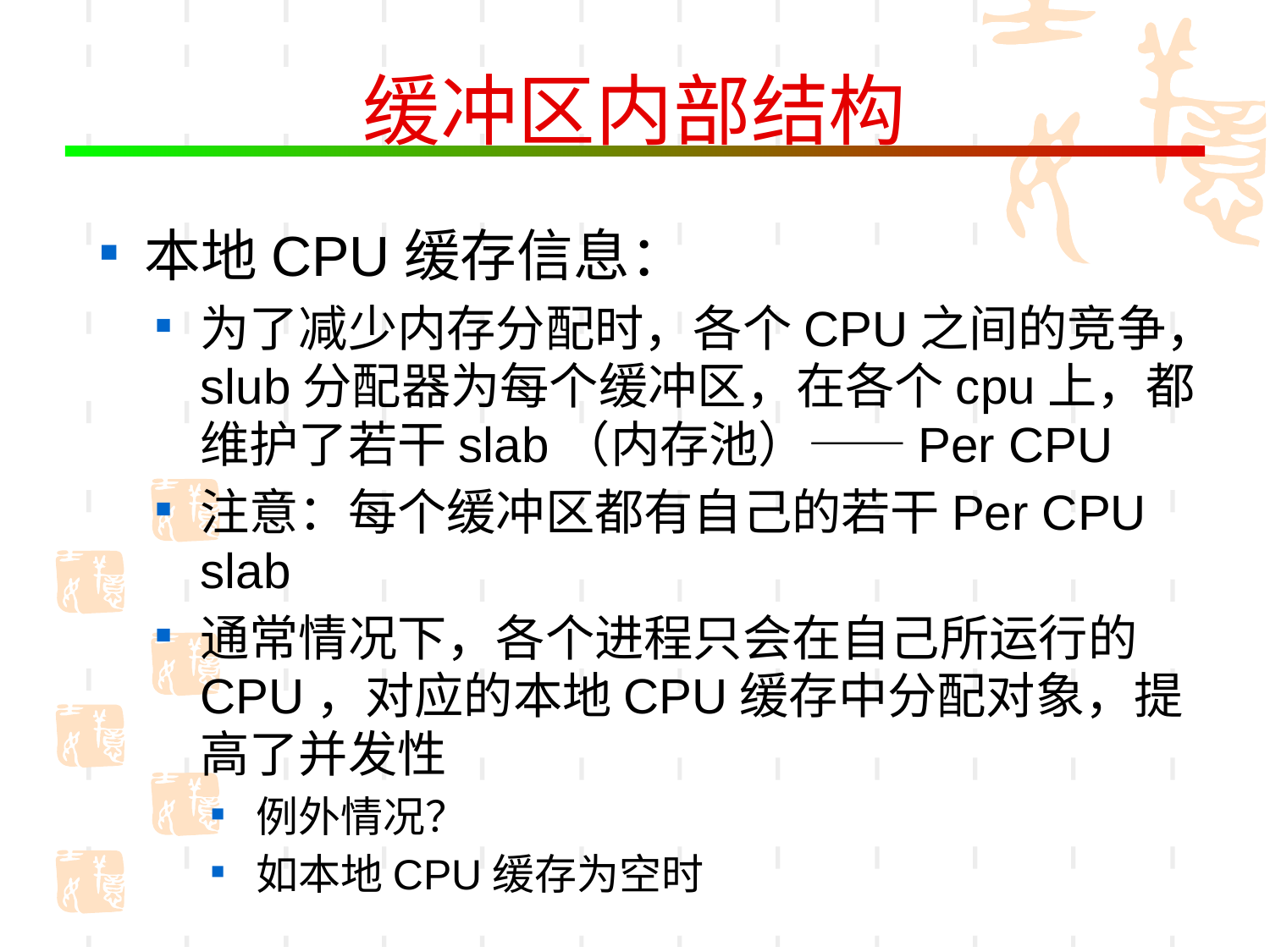

# 缓冲区内部结构
本地CPU缓存信息：
为了减少内存分配时，各个CPU之间的竞争，slub分配器为每个缓冲区，在各个cpu上，都维护了若干slab（内存池）——Per CPU
注意：每个缓冲区都有自己的若干Per CPU slab
通常情况下，各个进程只会在自己所运行的CPU，对应的本地CPU缓存中分配对象，提高了并发性
例外情况？
如本地CPU缓存为空时